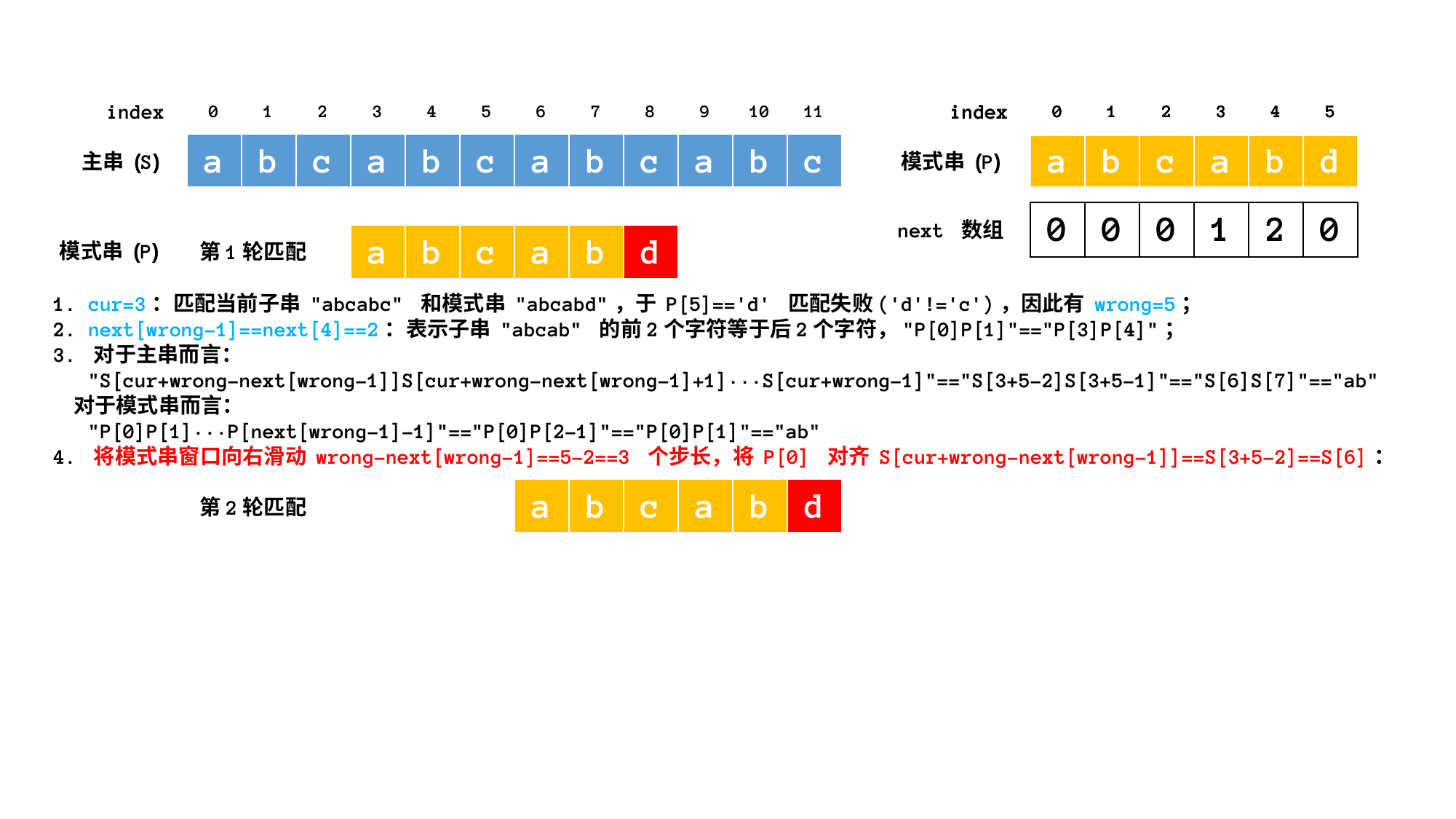

| index | 0 | 1 | 2 | 3 | 4 | 5 | 6 | 7 | 8 | 9 | 10 | 11 |
| --- | --- | --- | --- | --- | --- | --- | --- | --- | --- | --- | --- | --- |
| index | 0 | 1 | 2 | 3 | 4 | 5 |
| --- | --- | --- | --- | --- | --- | --- |
| index | 0 | 1 | 2 | 3 | 4 | 5 |
| --- | --- | --- | --- | --- | --- | --- |
| a | b | c | a | b | c | a | b | c | a | b | c |
| --- | --- | --- | --- | --- | --- | --- | --- | --- | --- | --- | --- |
| a | b | c | a | b | d |
| --- | --- | --- | --- | --- | --- |
主串 (S)
模式串 (P)
| 0 | 0 | 0 | 1 | 2 | 0 |
| --- | --- | --- | --- | --- | --- |
next 数组
| a | b | c | a | b | d |
| --- | --- | --- | --- | --- | --- |
模式串 (P)
第1轮匹配
1. cur=3：匹配当前子串 "abcabc" 和模式串 "abcabd"，于 P[5]=='d' 匹配失败('d'!='c')，因此有 wrong=5；
2. next[wrong-1]==next[4]==2：表示子串 "abcab" 的前2个字符等于后2个字符，"P[0]P[1]"=="P[3]P[4]"；
3. 对于主串而言：
   "S[cur+wrong-next[wrong-1]]S[cur+wrong-next[wrong-1]+1]···S[cur+wrong-1]"=="S[3+5-2]S[3+5-1]"=="S[6]S[7]"=="ab"
   对于模式串而言：
   "P[0]P[1]···P[next[wrong-1]-1]"=="P[0]P[2-1]"=="P[0]P[1]"=="ab"
4. 将模式串窗口向右滑动 wrong-next[wrong-1]==5-2==3 个步长，将 P[0] 对齐 S[cur+wrong-next[wrong-1]]==S[3+5-2]==S[6]：
| a | b | c | a | b | d |
| --- | --- | --- | --- | --- | --- |
第2轮匹配